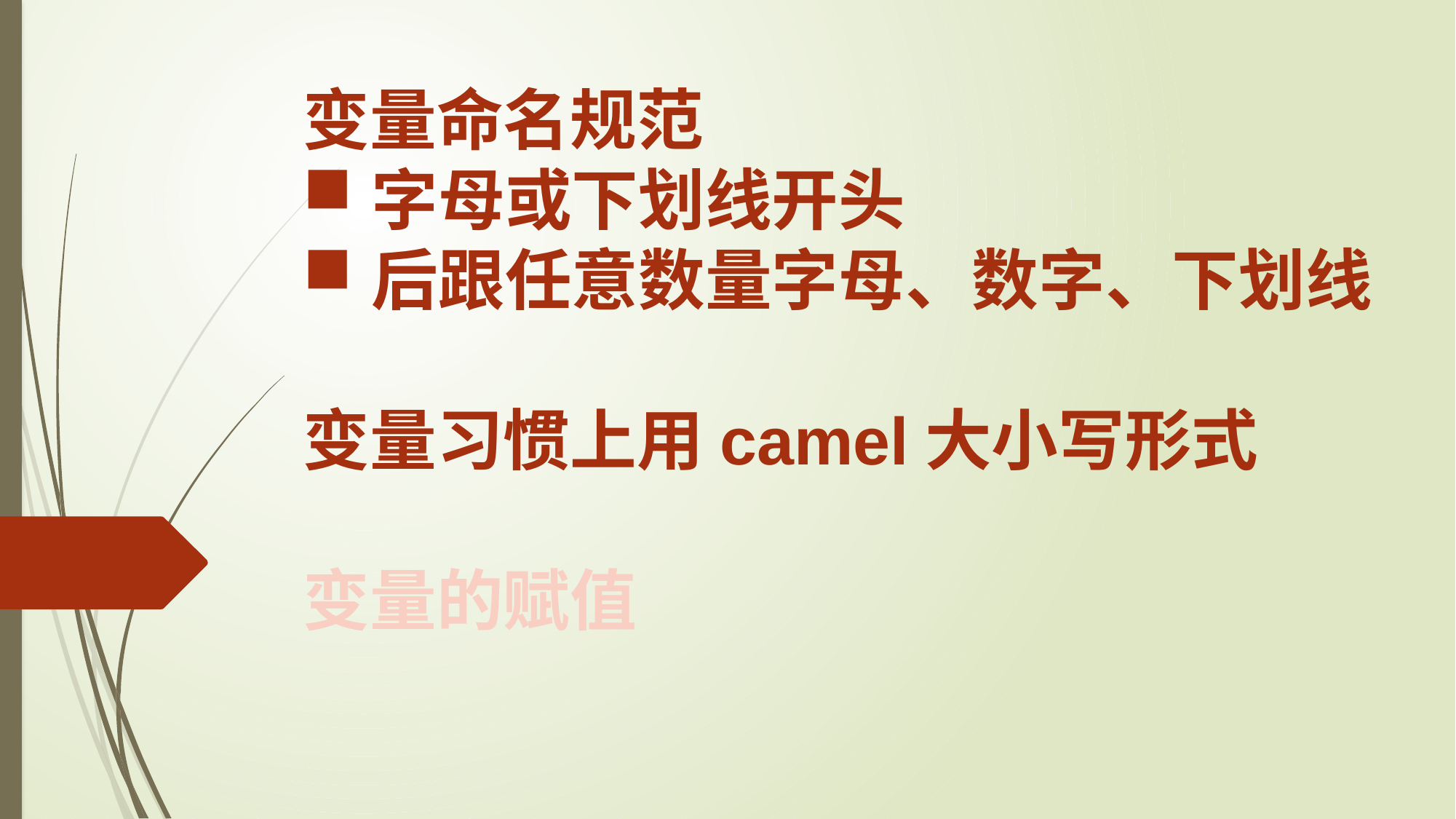

变量命名规范
字母或下划线开头
后跟任意数量字母、数字、下划线

变量习惯上用camel大小写形式

变量的赋值